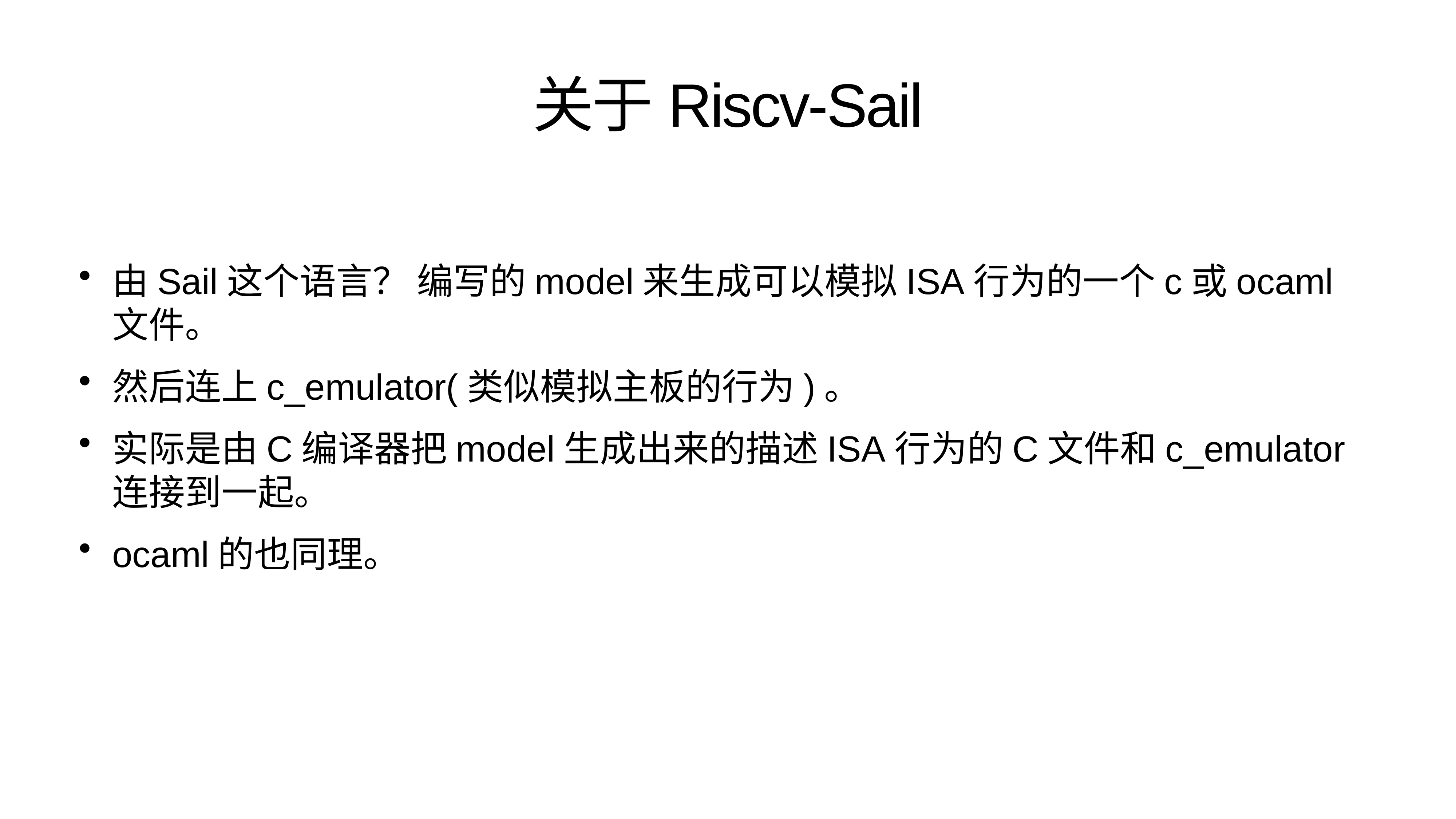

# 关于Riscv-Sail

由Sail这个语言？ 编写的model来生成可以模拟ISA行为的一个c或ocaml文件。
然后连上c_emulator(类似模拟主板的行为)。
实际是由C编译器把model生成出来的描述ISA行为的C文件和c_emulator连接到一起。
ocaml的也同理。